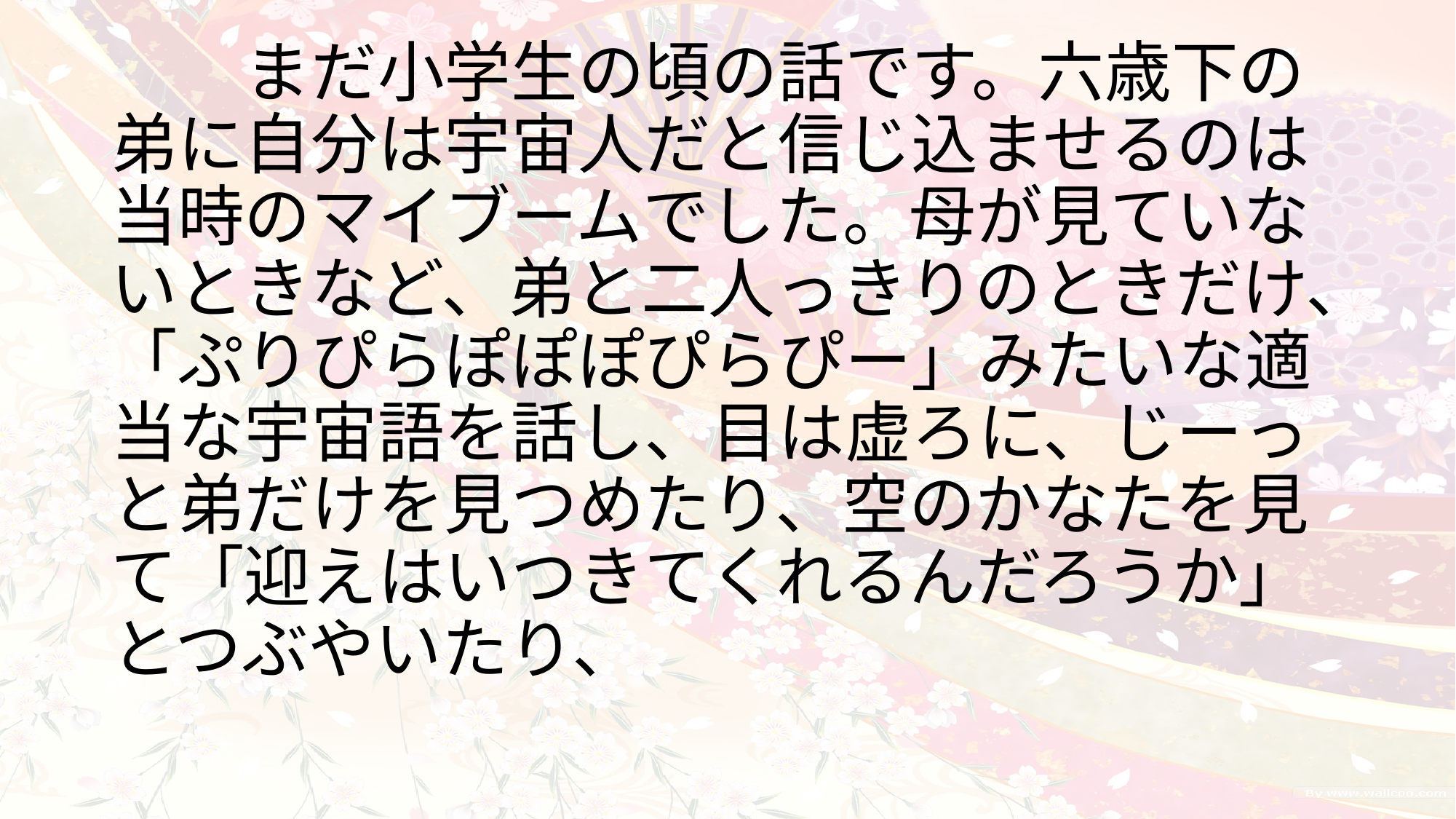

まだ小学生の頃の話です。六歳下の弟に自分は宇宙人だと信じ込ませるのは当時のマイブームでした。母が見ていないときなど、弟と二人っきりのときだけ、「ぷりぴらぽぽぽぴらぴー」みたいな適当な宇宙語を話し、目は虚ろに、じーっと弟だけを見つめたり、空のかなたを見て「迎えはいつきてくれるんだろうか」とつぶやいたり、